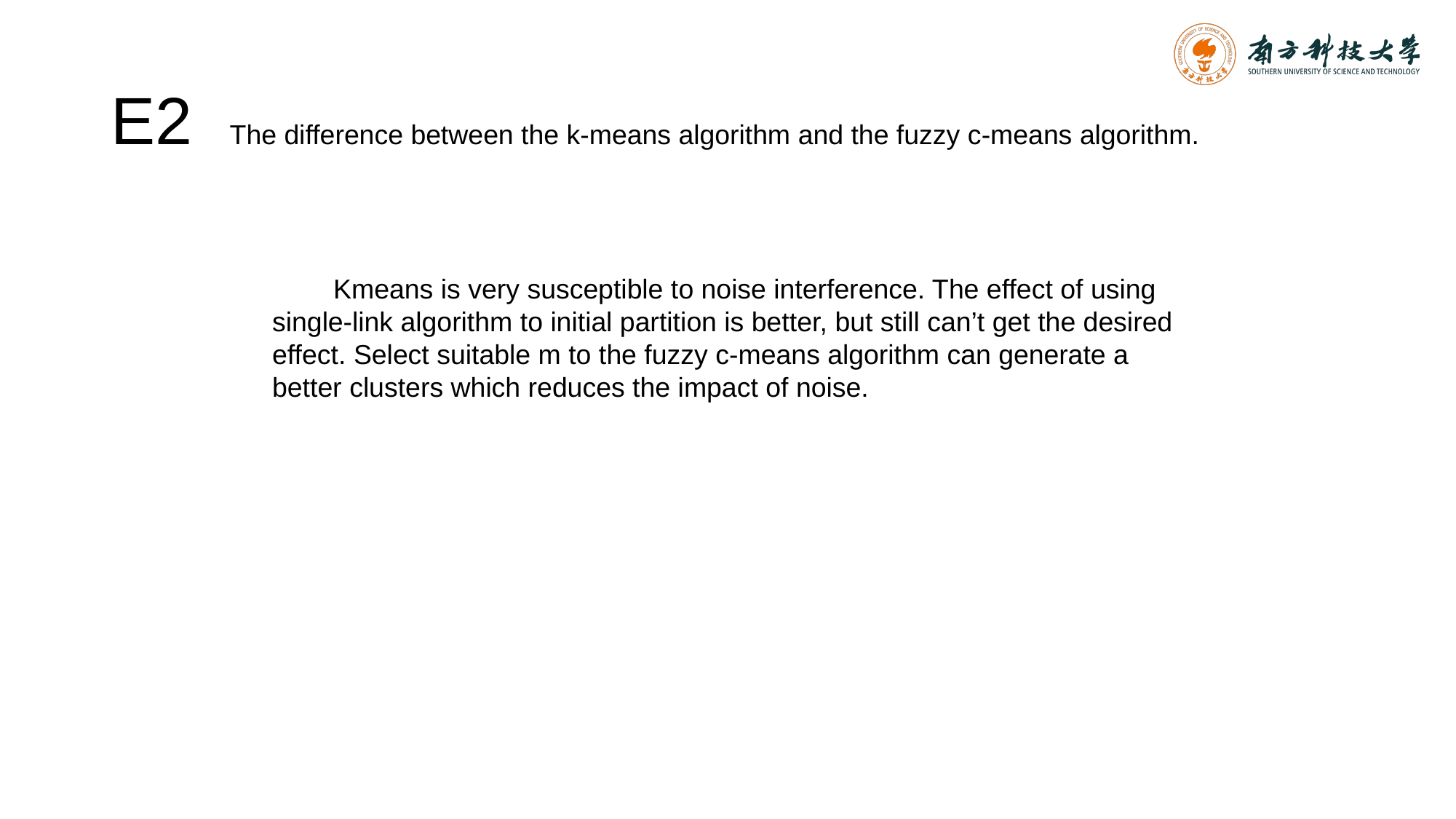

# E2  The difference between the k-means algorithm and the fuzzy c-means algorithm.
他的Kmeans is very susceptible to noise interference. The effect of using single-link algorithm to initial partition is better, but still can’t get the desired effect. Select suitable m to the fuzzy c-means algorithm can generate a better clusters which reduces the impact of noise.